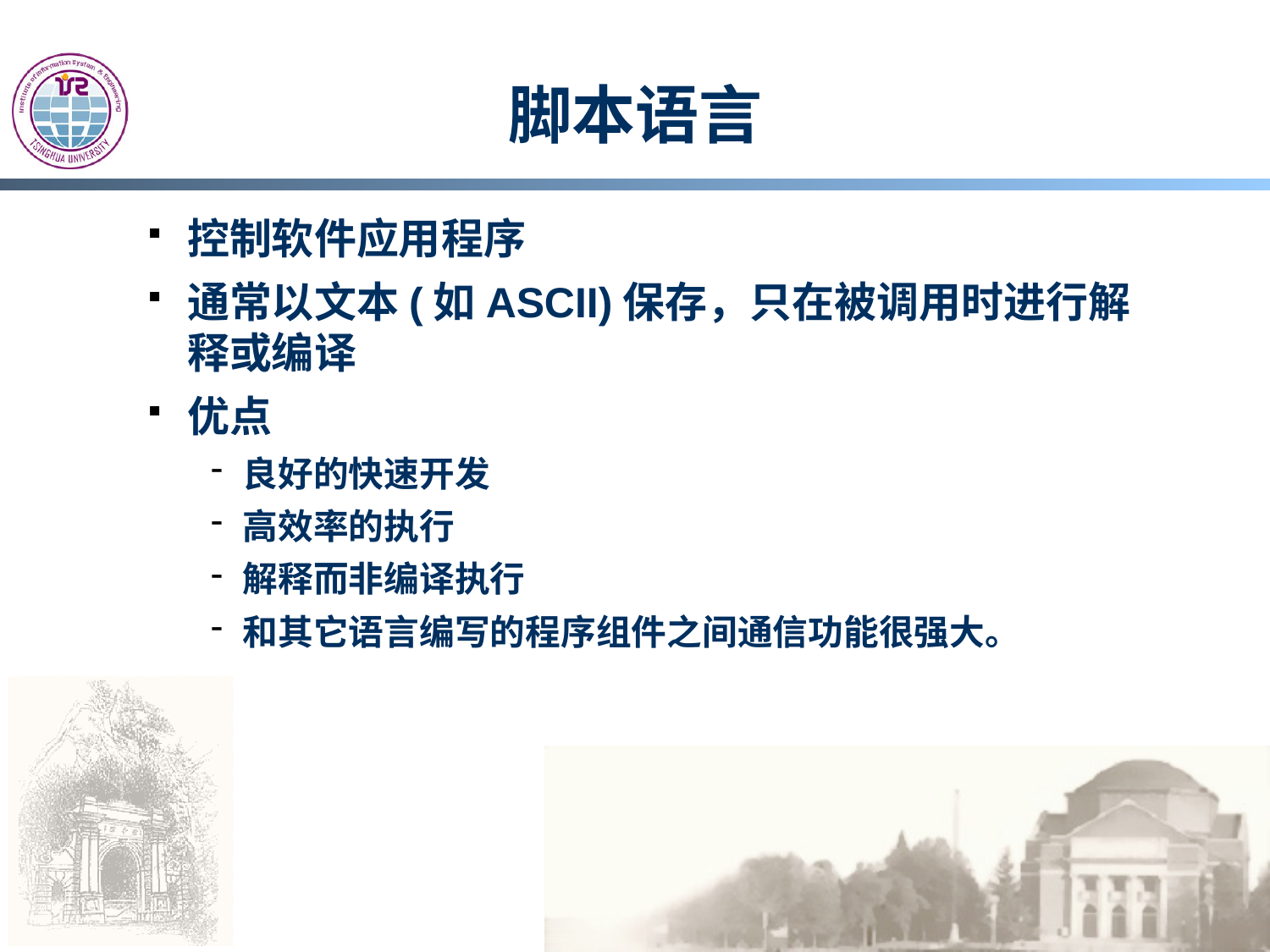

# 脚本语言
控制软件应用程序
通常以文本(如ASCII)保存，只在被调用时进行解释或编译
优点
良好的快速开发
高效率的执行
解释而非编译执行
和其它语言编写的程序组件之间通信功能很强大。